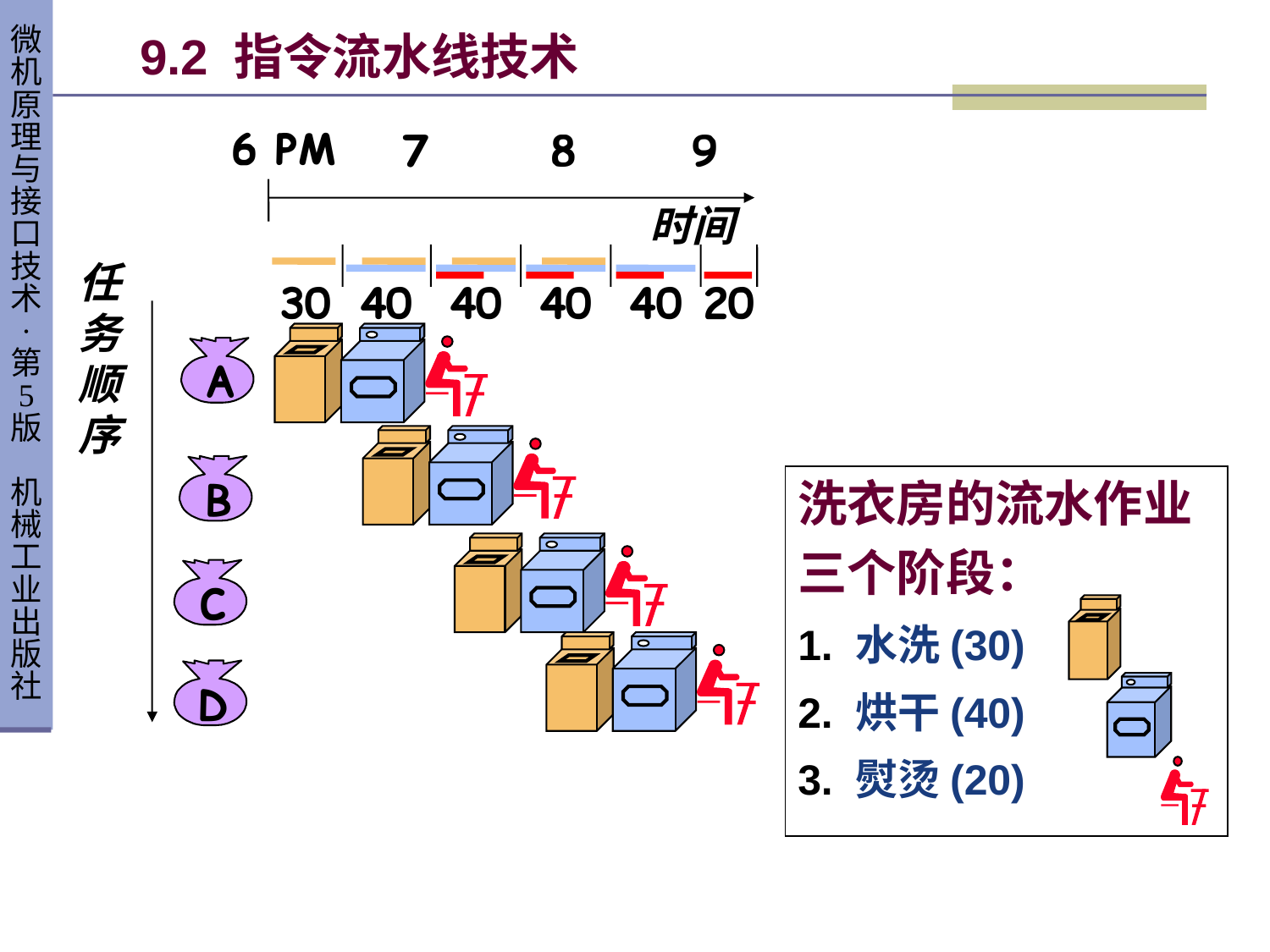

# 9.2 指令流水线技术
6 PM
7
8
9

时间

40

40

40

任
务
顺
序

30
40
20

A

B

C

D
洗衣房的流水作业
三个阶段：
1. 水洗(30)
2. 烘干(40)
3. 熨烫(20)